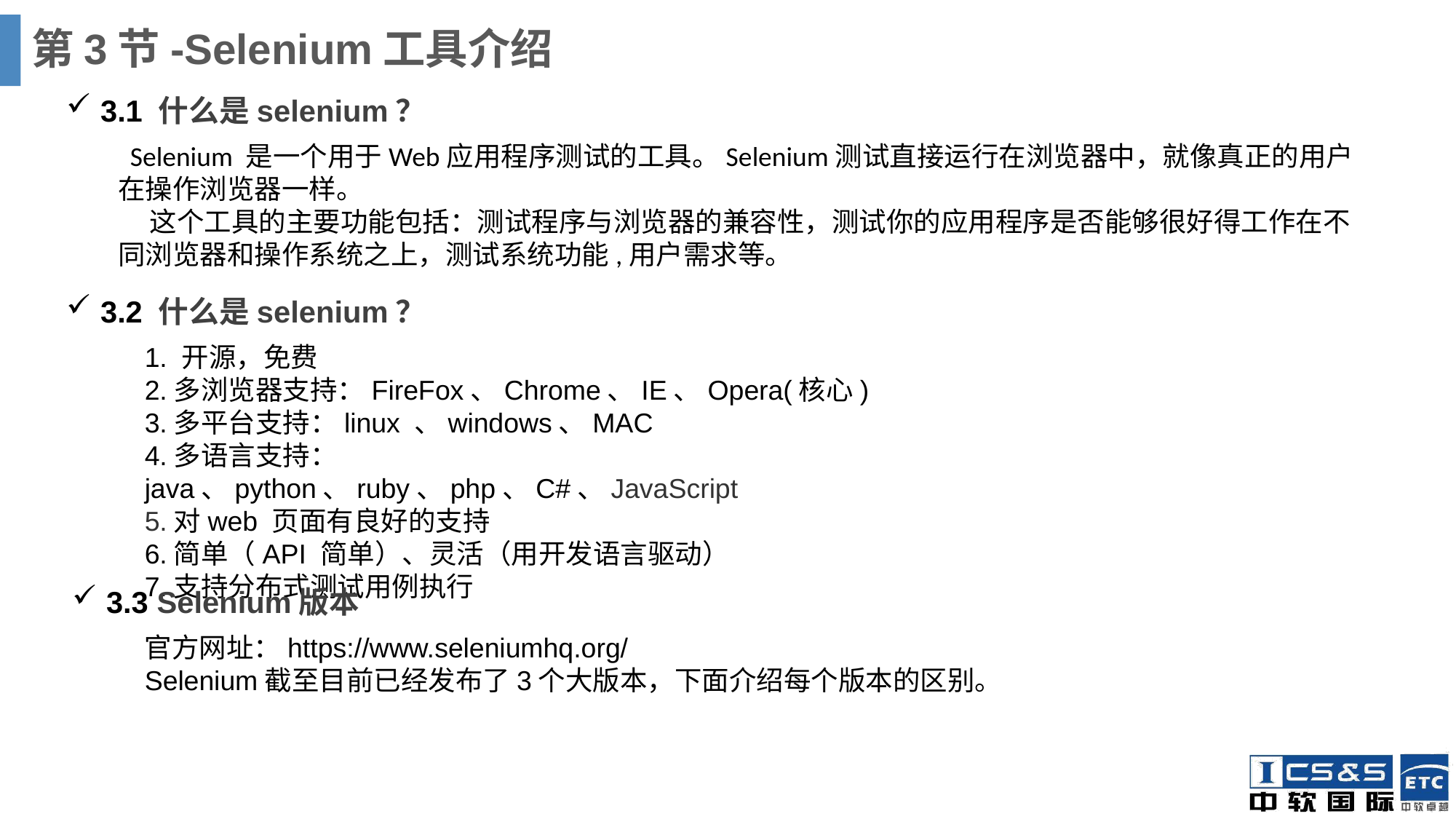

# 第3节-Selenium工具介绍
3.1 什么是selenium？
  Selenium 是一个用于Web应用程序测试的工具。Selenium测试直接运行在浏览器中，就像真正的用户在操作浏览器一样。这个工具的主要功能包括：测试程序与浏览器的兼容性，测试你的应用程序是否能够很好得工作在不同浏览器和操作系统之上，测试系统功能,用户需求等。
3.2 什么是selenium？
1. 开源，免费2.多浏览器支持：FireFox、Chrome、IE、Opera(核心)3.多平台支持：linux 、windows、MAC4.多语言支持：java、python、ruby、php、C#、JavaScript5.对web 页面有良好的支持6.简单（API 简单）、灵活（用开发语言驱动）7.支持分布式测试用例执行
3.3 Selenium版本
官方网址：https://www.seleniumhq.org/Selenium截至目前已经发布了3个大版本，下面介绍每个版本的区别。